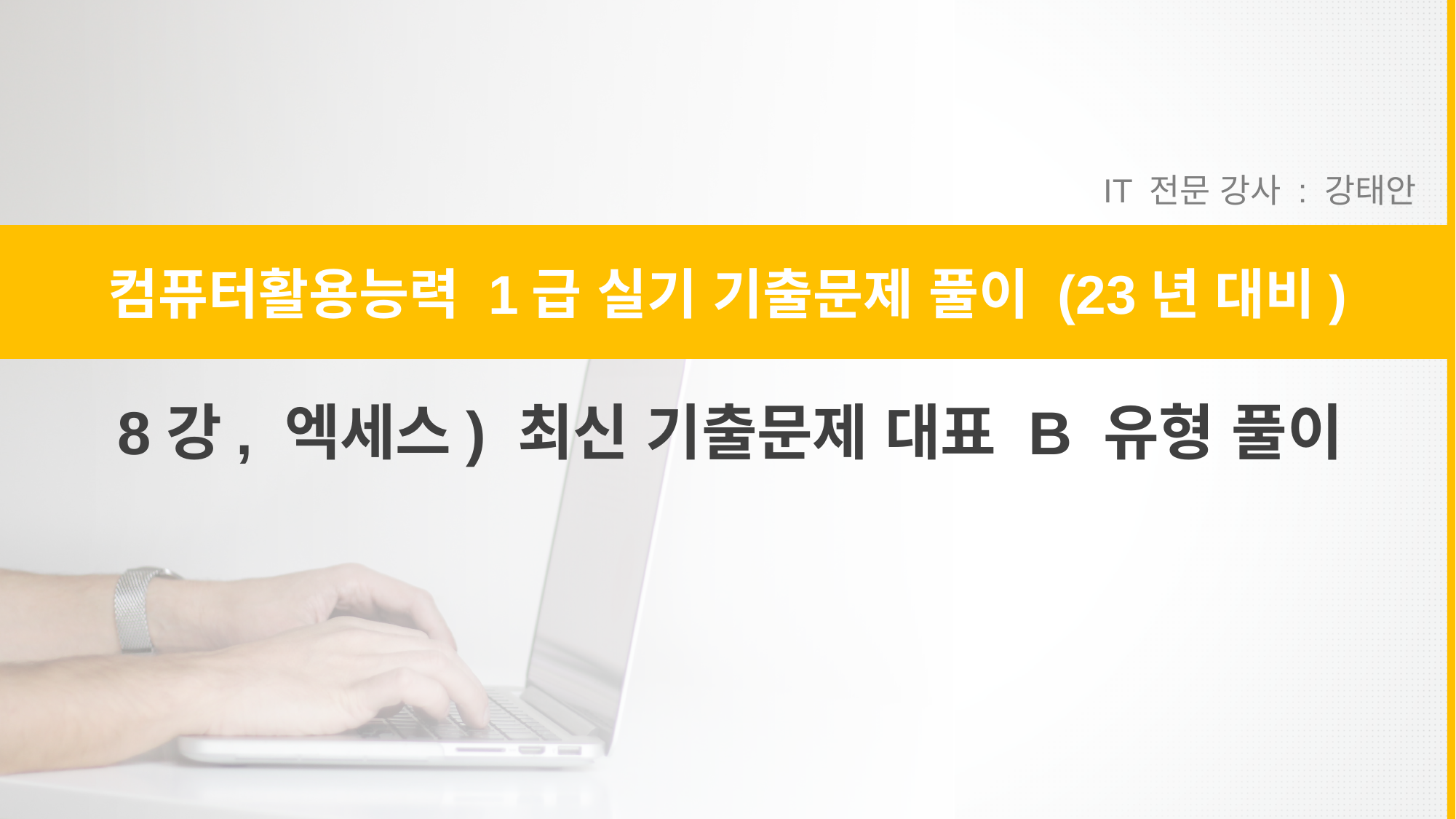

IT 전문 강사 : 강태안
컴퓨터활용능력 1급 실기 기출문제 풀이 (23년 대비)
8강, 엑세스) 최신 기출문제 대표 B 유형 풀이